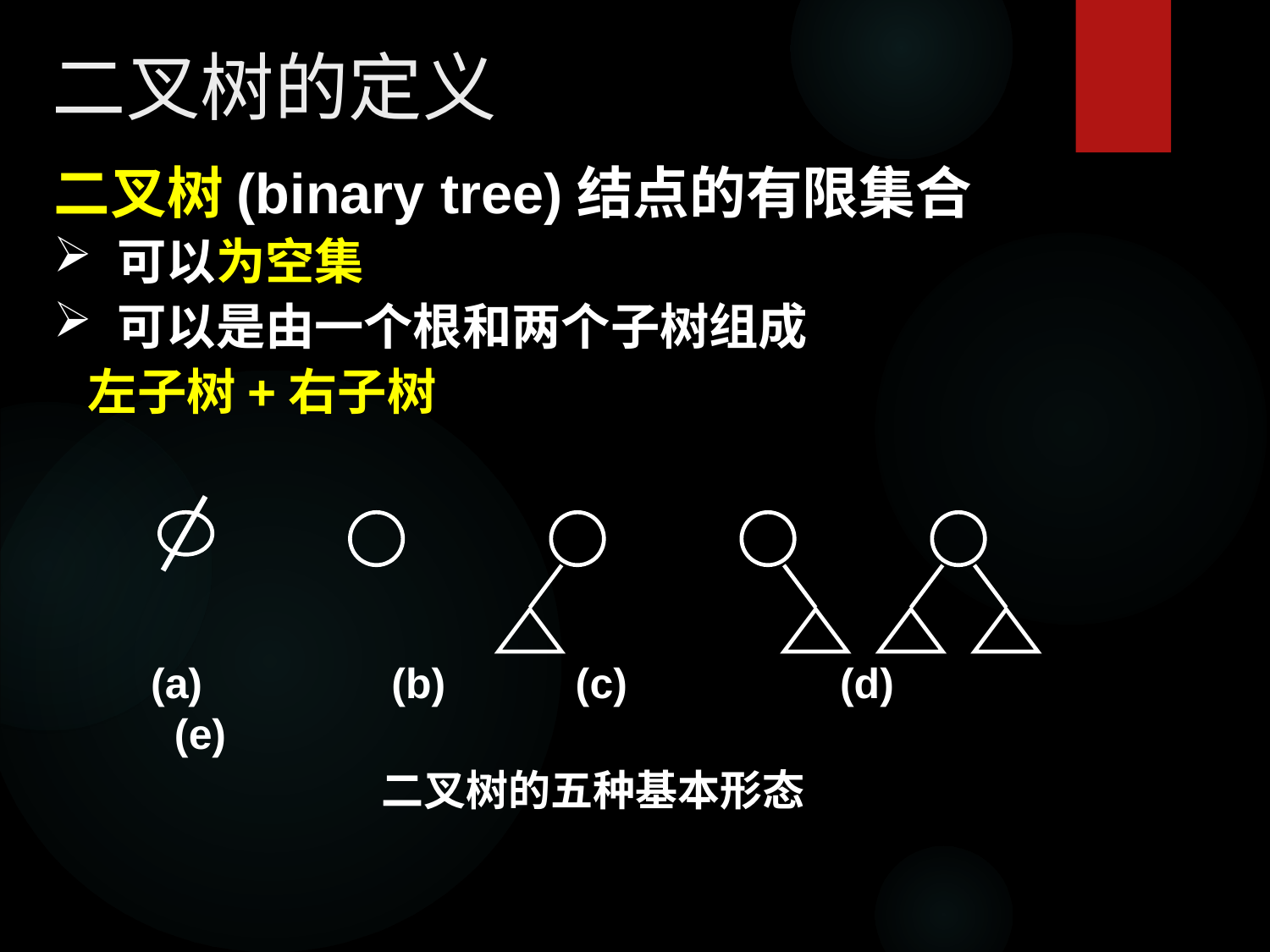

# 二叉树的定义
二叉树(binary tree)结点的有限集合
可以为空集
可以是由一个根和两个子树组成
  左子树+右子树

(a)                (b)           (c)                  (d)             (e)
二叉树的五种基本形态